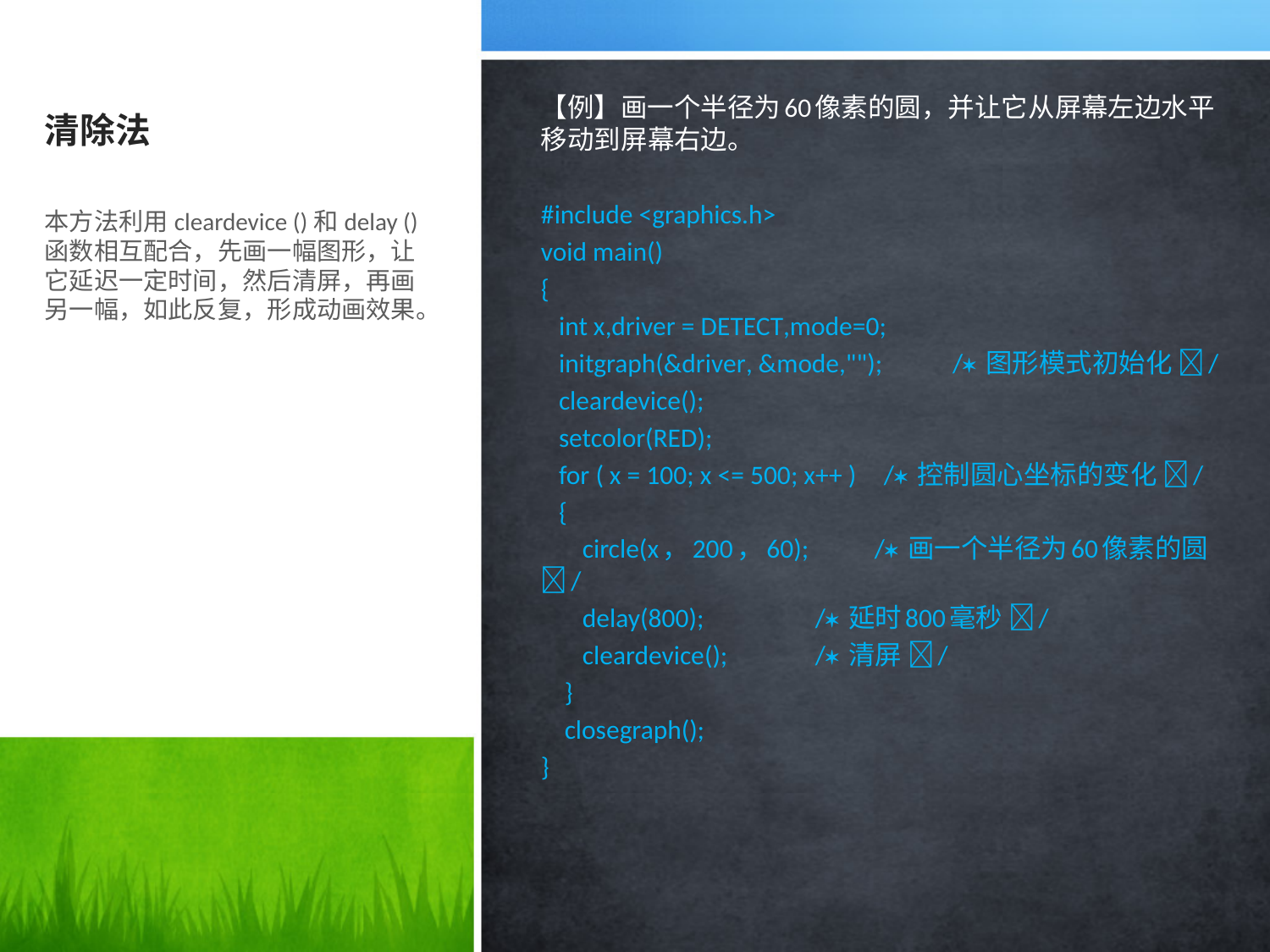

# 清除法
【例】画一个半径为60像素的圆，并让它从屏幕左边水平移动到屏幕右边。

#include <graphics.h>
void main()
{
   int x,driver = DETECT,mode=0;
   initgraph(&driver, &mode,"");   	/∗ 图形模式初始化 ∗/
   cleardevice();
   setcolor(RED);
   for ( x = 100; x <= 500; x++ ) 	/∗ 控制圆心坐标的变化 ∗/
   {
       circle(x，200，60);	          /∗ 画一个半径为60像素的圆 ∗/
       delay(800);         		/∗ 延时800毫秒 ∗/
       cleardevice();      			/∗ 清屏 ∗/
    }
    closegraph();
}

本方法利用cleardevice ()和delay ()函数相互配合，先画一幅图形，让它延迟一定时间，然后清屏，再画另一幅，如此反复，形成动画效果。